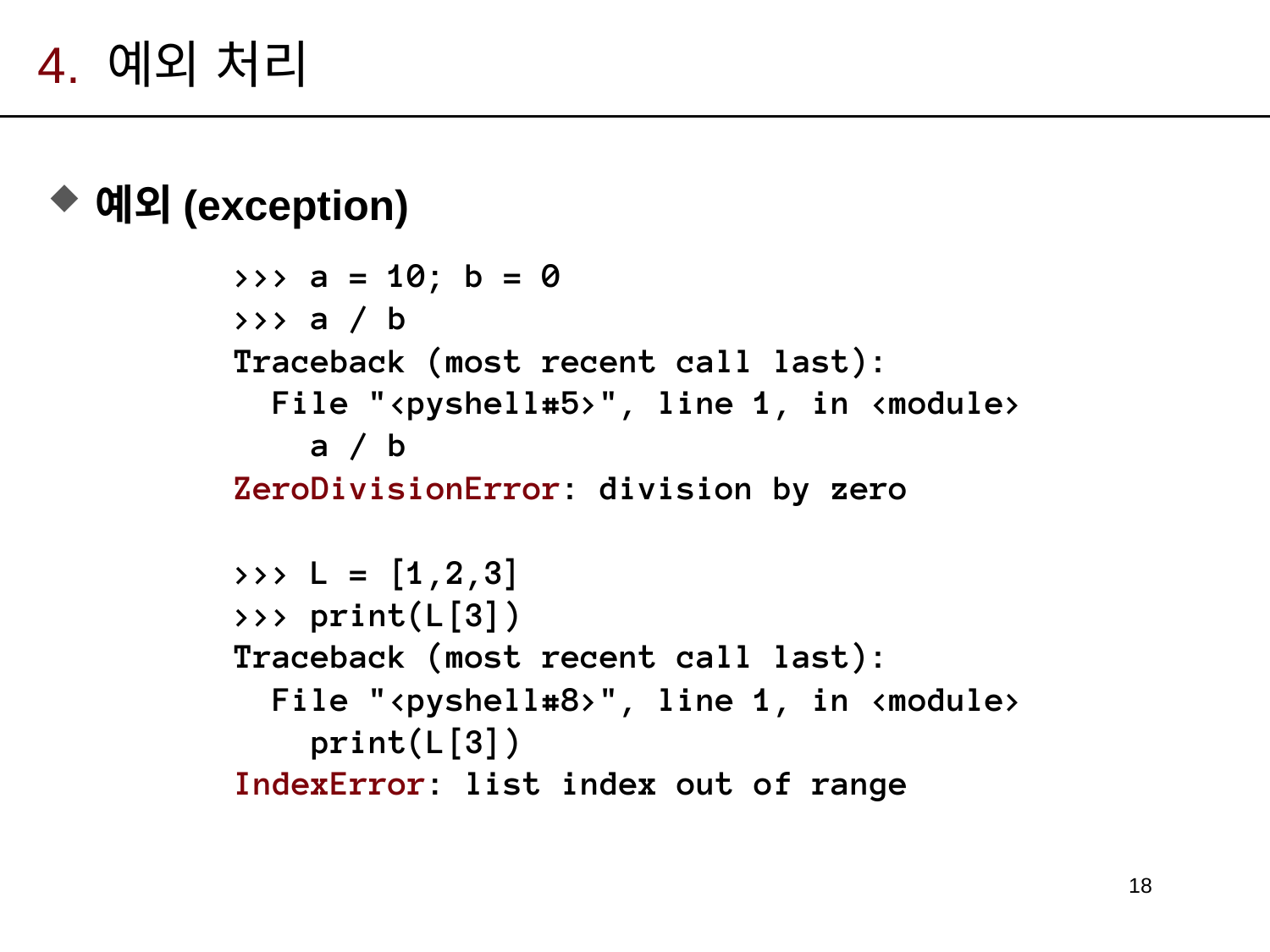

# 4. 예외 처리
예외(exception)

>>> a = 10; b = 0
>>> a / b
Traceback (most recent call last):
  File "<pyshell#5>", line 1, in <module>
    a / b
ZeroDivisionError: division by zero

>>> L = [1,2,3]
>>> print(L[3])
Traceback (most recent call last):
  File "<pyshell#8>", line 1, in <module>
    print(L[3])
IndexError: list index out of range
18